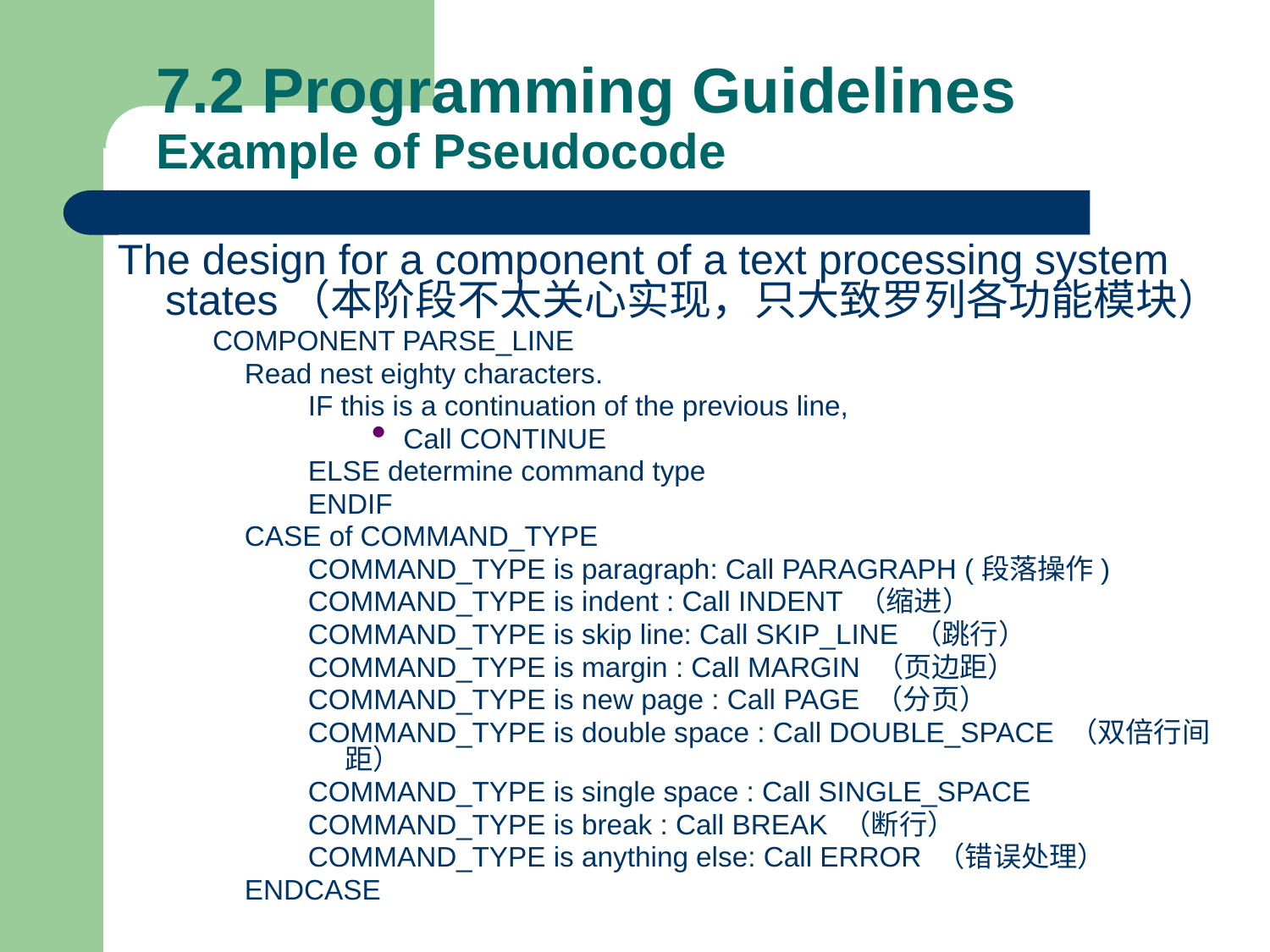

# 7.2 Programming Guidelines Example of Pseudocode
The design for a component of a text processing system states（本阶段不太关心实现，只大致罗列各功能模块）
    COMPONENT PARSE_LINE
Read nest eighty characters.
IF this is a continuation of the previous line,
Call CONTINUE
ELSE determine command type
ENDIF
CASE of COMMAND_TYPE
COMMAND_TYPE is paragraph: Call PARAGRAPH (段落操作)
COMMAND_TYPE is indent : Call INDENT （缩进）
COMMAND_TYPE is skip line: Call SKIP_LINE （跳行）
COMMAND_TYPE is margin : Call MARGIN （页边距）
COMMAND_TYPE is new page : Call PAGE （分页）
COMMAND_TYPE is double space : Call DOUBLE_SPACE （双倍行间距）
COMMAND_TYPE is single space : Call SINGLE_SPACE
COMMAND_TYPE is break : Call BREAK （断行）
COMMAND_TYPE is anything else: Call ERROR （错误处理）
ENDCASE